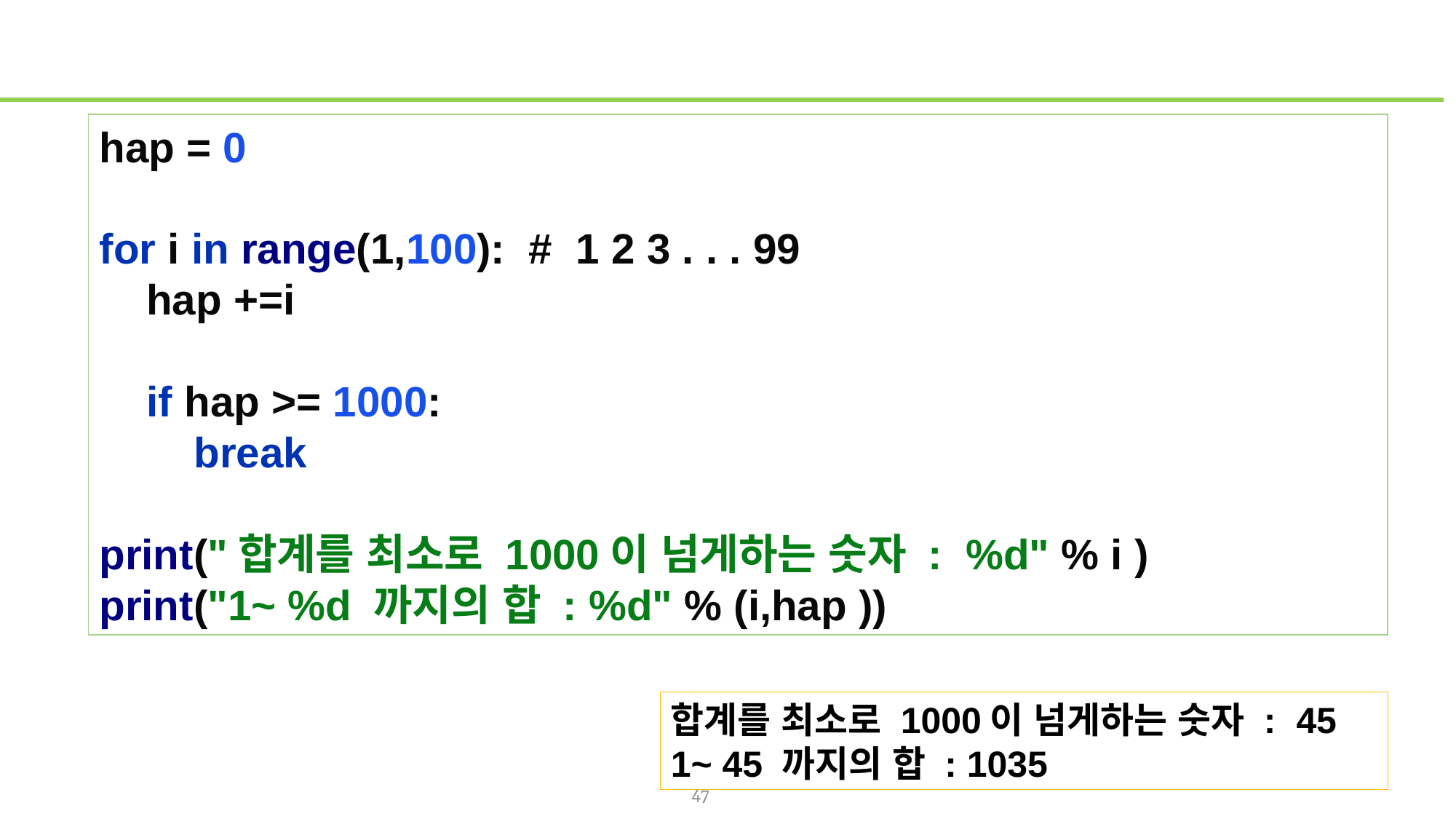

#
hap = 0
for i in range(1,100):  #  1 2 3 . . . 99
    hap +=i
    if hap >= 1000:
        break
print("합계를 최소로 1000이 넘게하는 숫자 :  %d" % i )
print("1~ %d 까지의 합 : %d" % (i,hap ))
합계를 최소로 1000이 넘게하는 숫자 :  45
1~ 45 까지의 합 : 1035
47